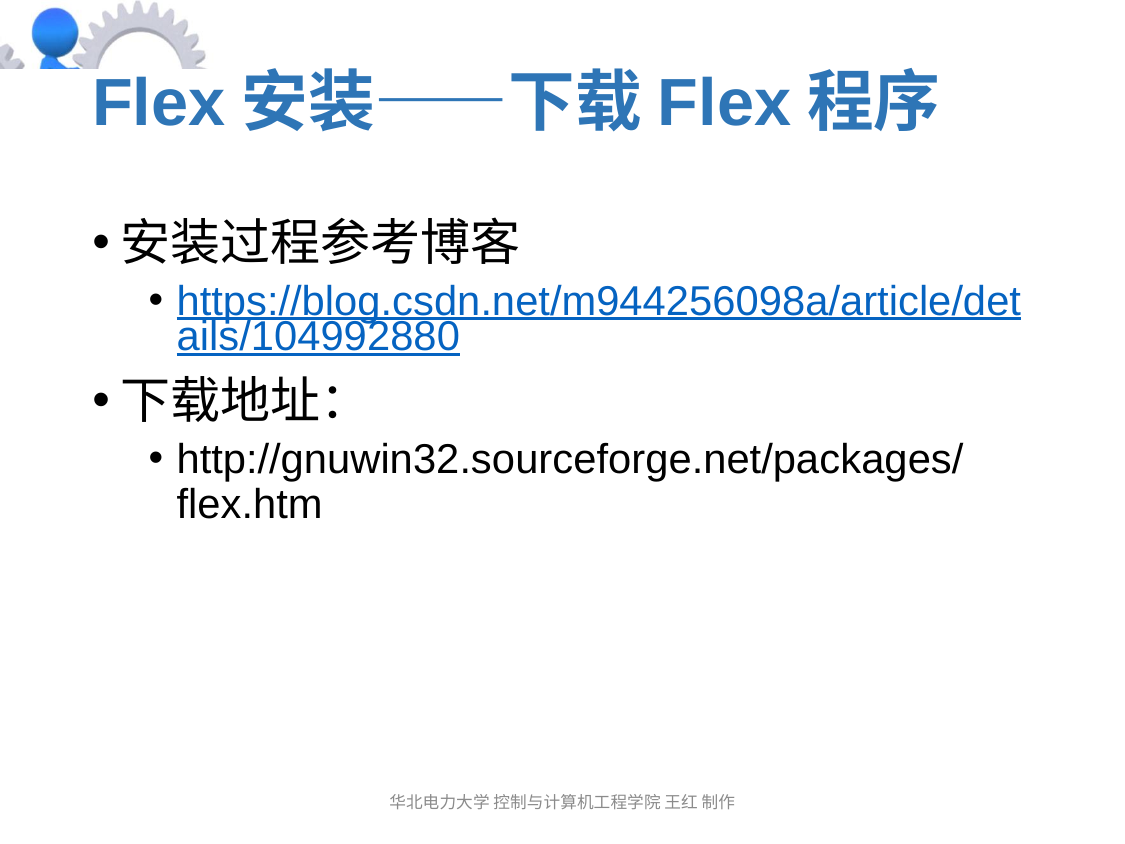

# Flex安装——下载Flex程序
安装过程参考博客
https://blog.csdn.net/m944256098a/article/details/104992880
下载地址：
http://gnuwin32.sourceforge.net/packages/flex.htm
华北电力大学 控制与计算机工程学院 王红 制作